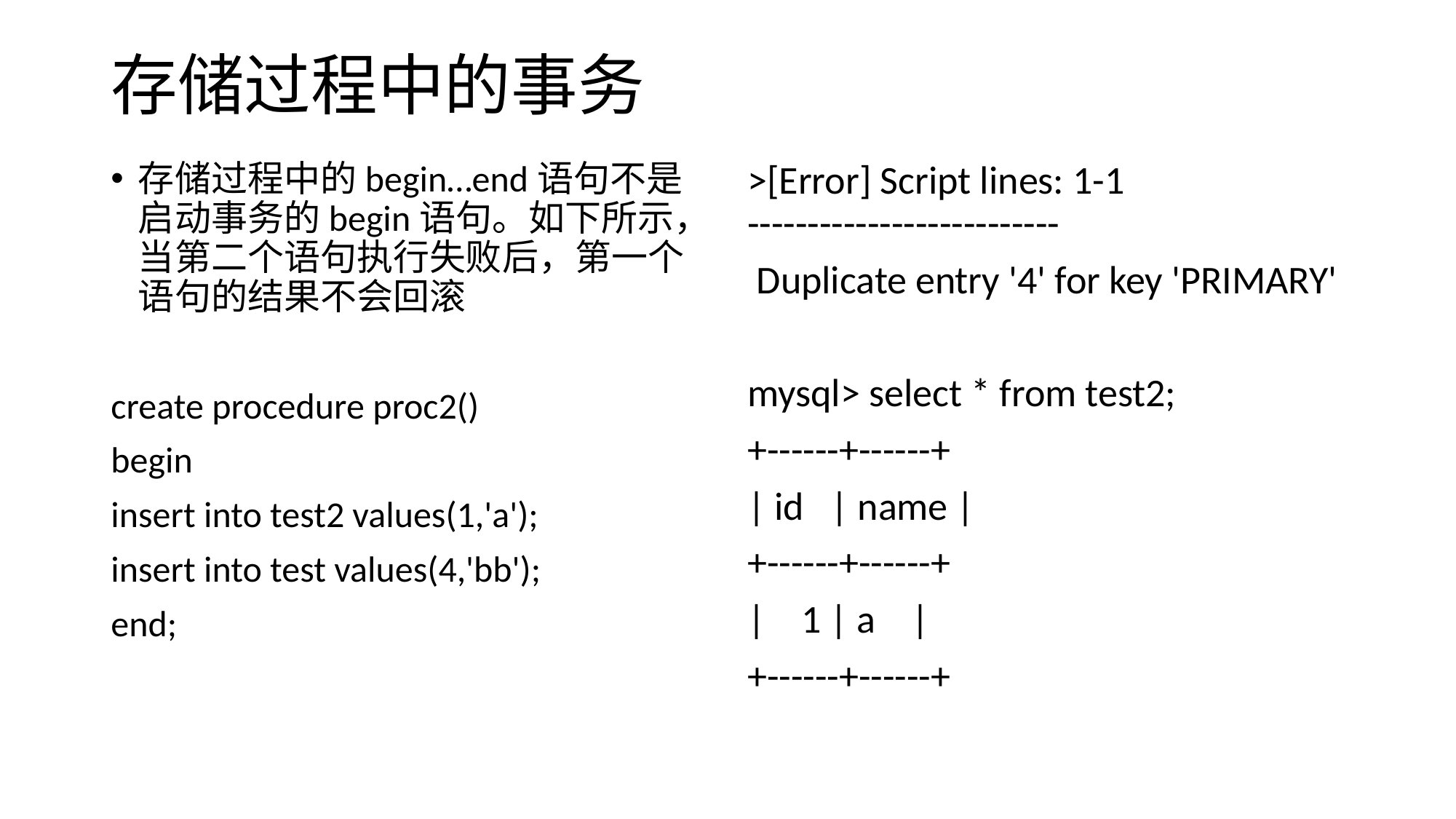

# 存储过程中的事务
存储过程中的begin…end语句不是启动事务的begin语句。如下所示，当第二个语句执行失败后，第一个语句的结果不会回滚

create procedure proc2()
begin
insert into test2 values(1,'a');
insert into test values(4,'bb');
end;
>[Error] Script lines: 1-1 --------------------------
 Duplicate entry '4' for key 'PRIMARY'

mysql> select * from test2;
+------+------+
| id   | name |
+------+------+
|    1 | a    |
+------+------+